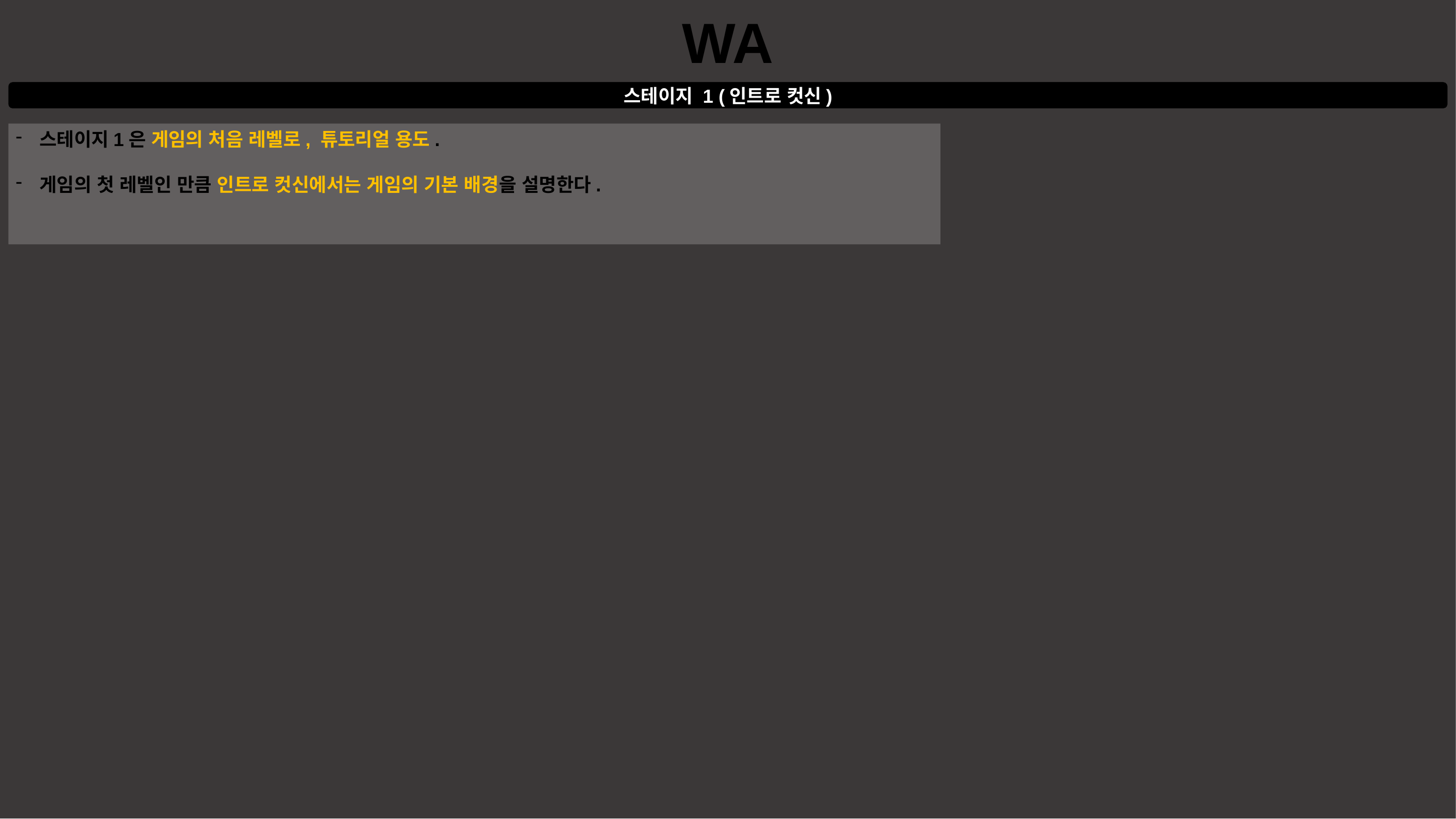

WA
스테이지 1 (인트로 컷신)
스테이지1은 게임의 처음 레벨로, 튜토리얼 용도.

게임의 첫 레벨인 만큼 인트로 컷신에서는 게임의 기본 배경을 설명한다.